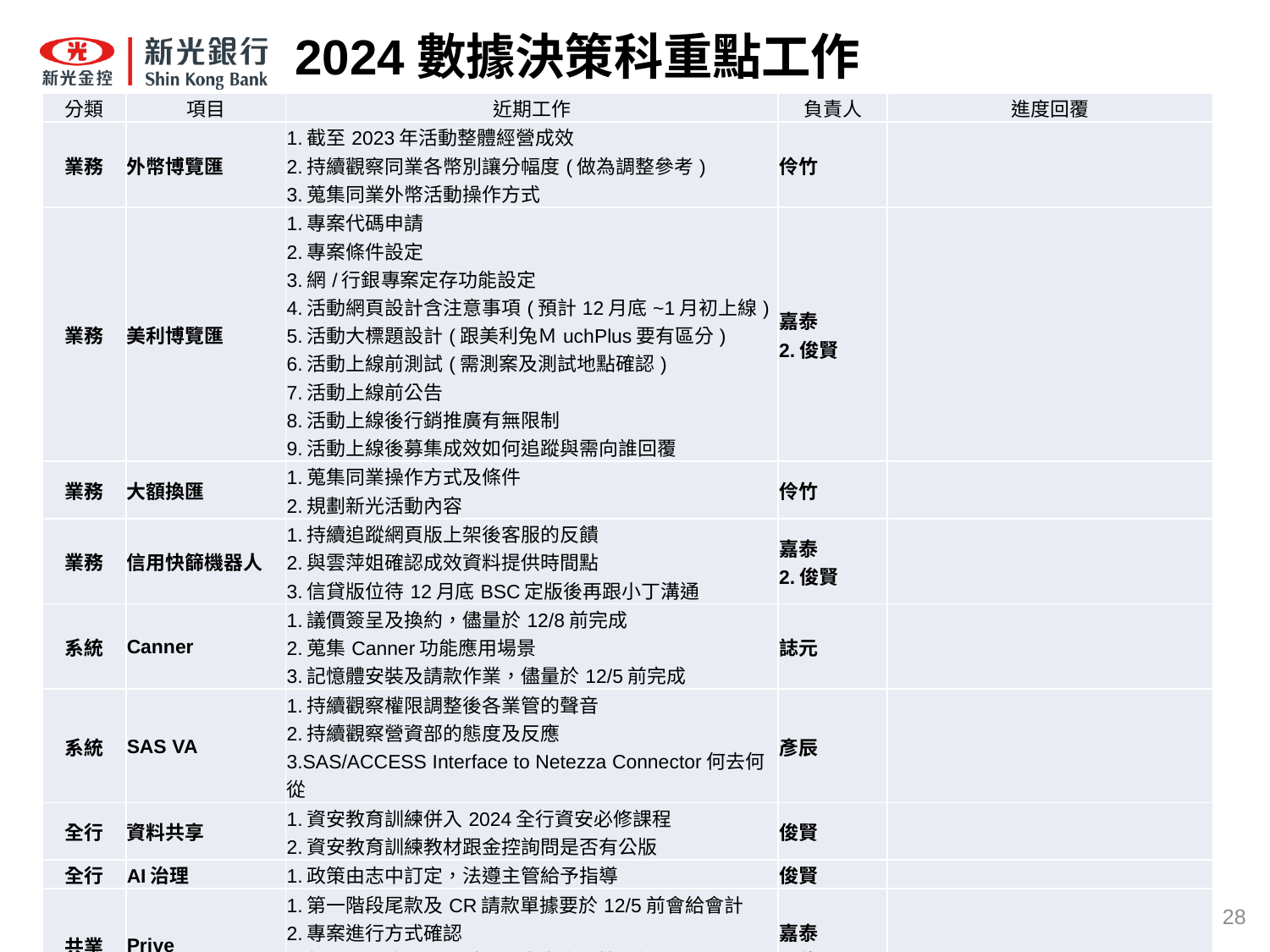

# 2024數據決策科重點工作
| 分類 | 項目 | 近期工作 | 負責人 | 進度回覆 |
| --- | --- | --- | --- | --- |
| 業務 | 外幣博覽匯 | 1.截至2023年活動整體經營成效 2.持續觀察同業各幣別讓分幅度(做為調整參考) 3.蒐集同業外幣活動操作方式 | 伶竹 |  |
| 業務 | 美利博覽匯 | 1.專案代碼申請 2.專案條件設定 3.網/行銀專案定存功能設定 4.活動網頁設計含注意事項(預計12月底~1月初上線) 5.活動大標題設計(跟美利兔ＭuchPlus要有區分) 6.活動上線前測試(需測案及測試地點確認) 7.活動上線前公告 8.活動上線後行銷推廣有無限制 9.活動上線後募集成效如何追蹤與需向誰回覆 | 嘉泰 2.俊賢 |  |
| 業務 | 大額換匯 | 1.蒐集同業操作方式及條件 2.規劃新光活動內容 | 伶竹 |  |
| 業務 | 信用快篩機器人 | 1.持續追蹤網頁版上架後客服的反饋 2.與雲萍姐確認成效資料提供時間點 3.信貸版位待12月底BSC定版後再跟小丁溝通 | 嘉泰 2.俊賢 |  |
| 系統 | Canner | 1.議價簽呈及換約，儘量於12/8前完成 2.蒐集Canner功能應用場景 3.記憶體安裝及請款作業，儘量於12/5前完成 | 誌元 |  |
| 系統 | SAS VA | 1.持續觀察權限調整後各業管的聲音 2.持續觀察營資部的態度及反應 3.SAS/ACCESS Interface to Netezza Connector何去何從 | 彥辰 |  |
| 全行 | 資料共享 | 1.資安教育訓練併入2024全行資安必修課程 2.資安教育訓練教材跟金控詢問是否有公版 | 俊賢 |  |
| 全行 | AI治理 | 1.政策由志中訂定，法遵主管給予指導 | 俊賢 |  |
| 共業 | Prive | 1.第一階段尾款及CR請款單據要於12/5前會給會計 2.專案進行方式確認 規劃一：不放入任一科內，由專案主管帶領團隊 規劃二：物歸原科，由志中Team規劃統籌下階段 | 嘉泰 2.俊賢 |  |
28